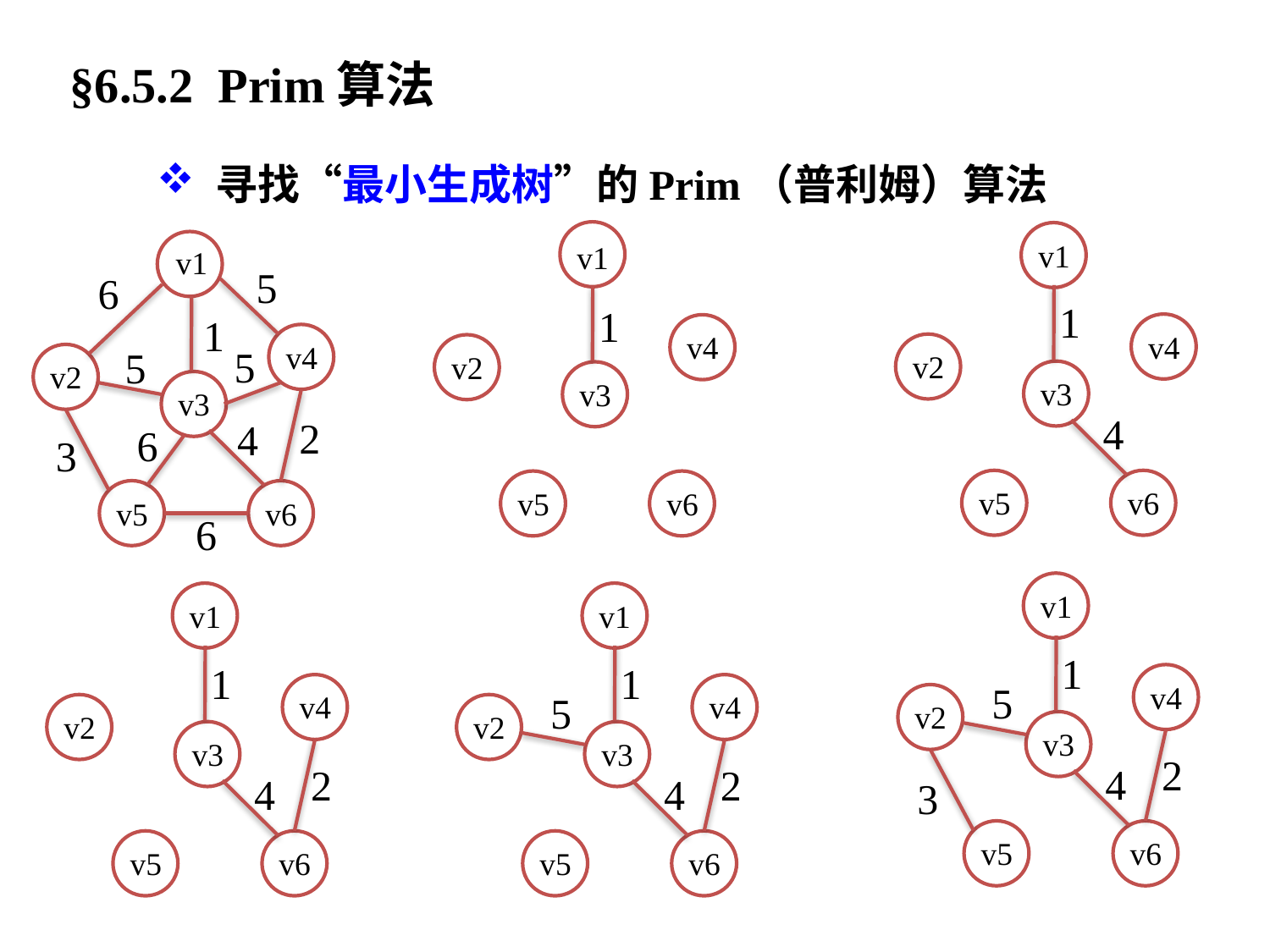

§6.5.2  Prim算法
 寻找“最小生成树”的Prim（普利姆）算法

v1

v4

v2

v3

v5

v6
1

v1

v4

v2

v3

v5

v6
1
4

v1

v4

v2

v3

v5

v6
5
6
1
5
5
2
4
6
3
6

v1

v4

v2

v3

v5

v6
1
5
2
4
3

v1

v4

v2

v3

v5

v6
1
2
4

v1

v4

v2

v3

v5

v6
1
5
2
4